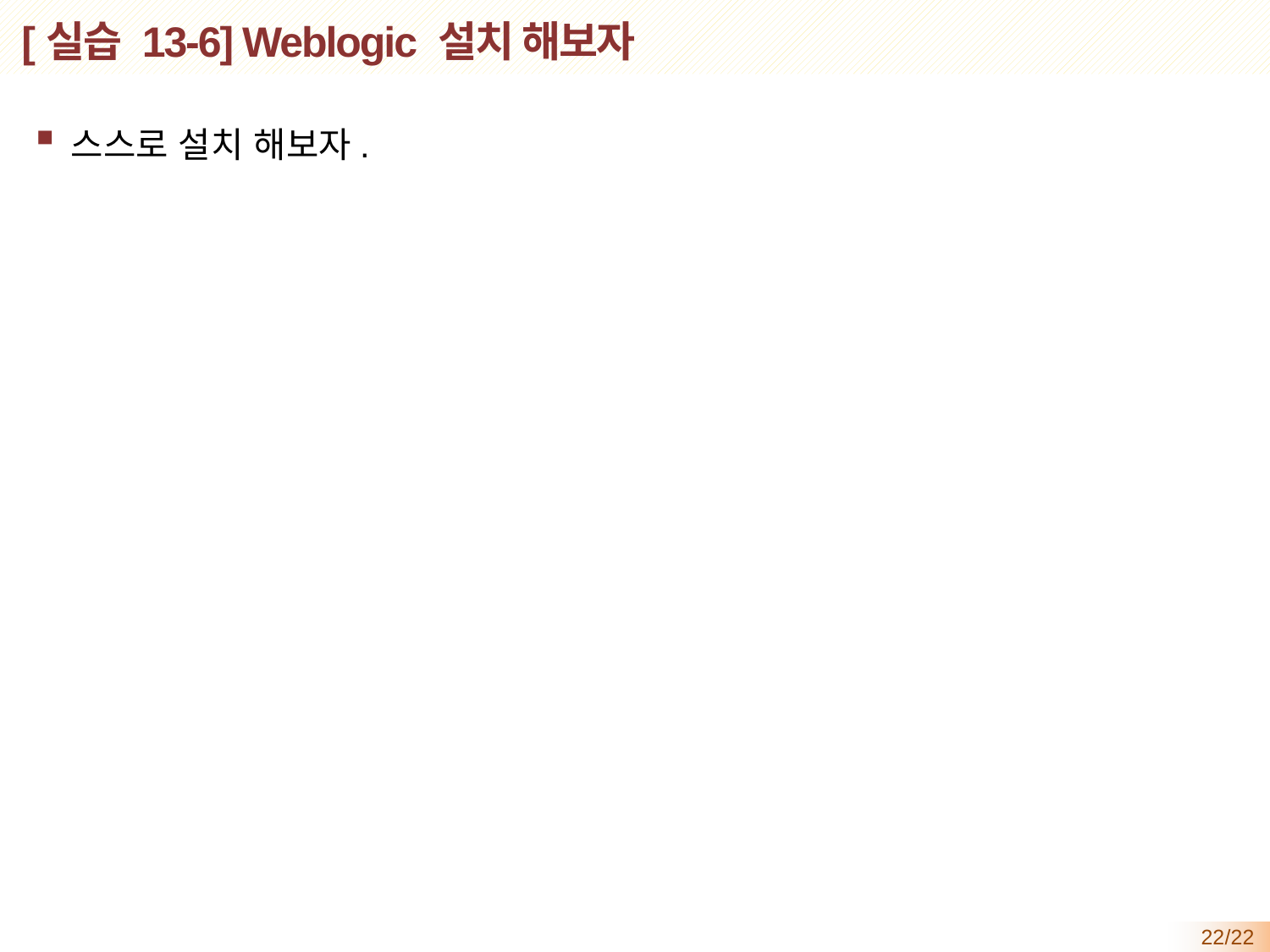

# [실습 13-6] Weblogic 설치 해보자
스스로 설치 해보자.